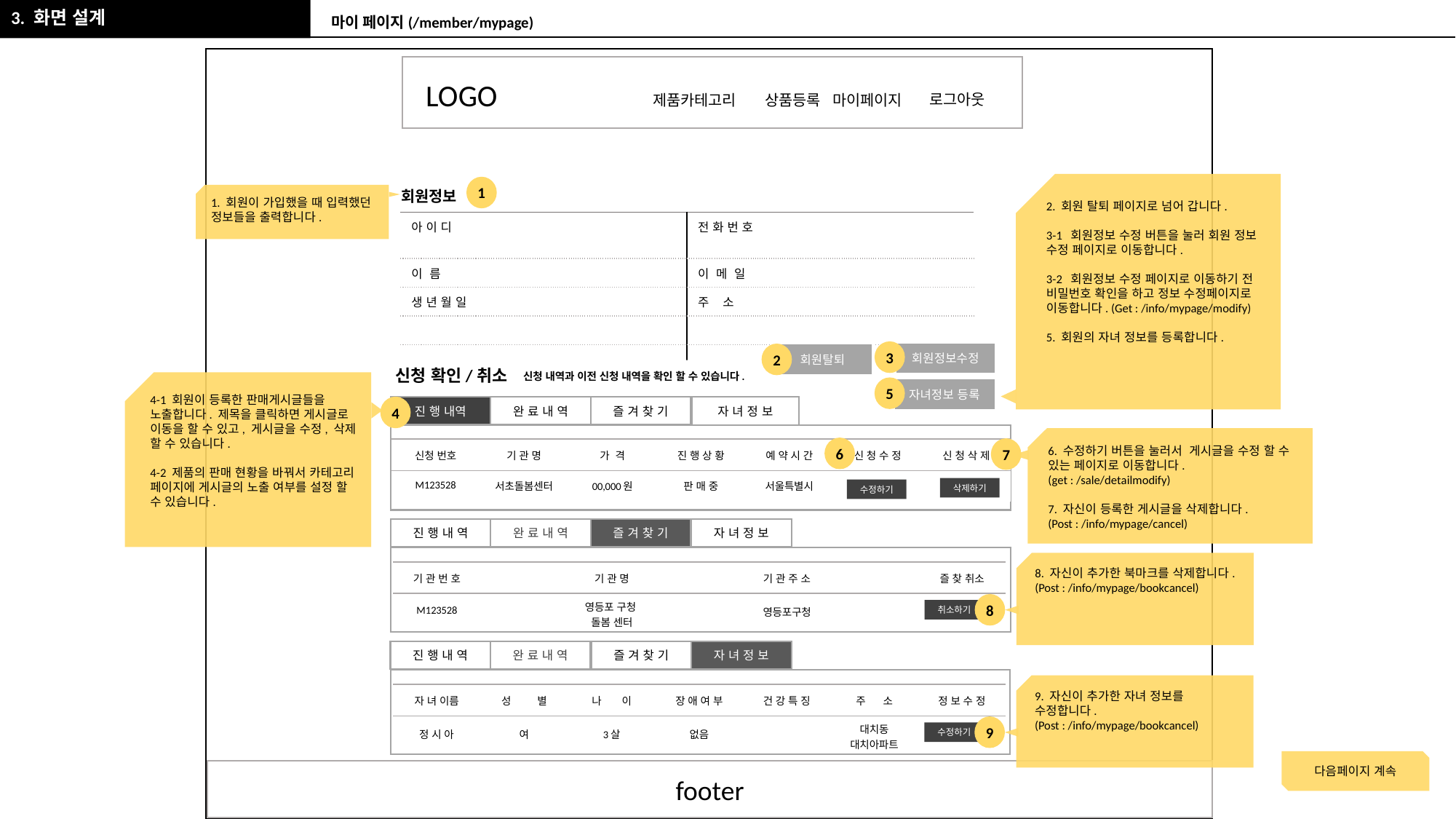

3. 화면 설계
마이 페이지(/member/mypage)

LOGO
로그아웃
마이페이지
제품카테고리
상품등록
2. 회원 탈퇴 페이지로 넘어 갑니다.

3-1  회원정보 수정 버튼을 눌러 회원 정보 수정 페이지로 이동합니다.

3-2  회원정보 수정 페이지로 이동하기 전 비밀번호 확인을 하고 정보 수정페이지로 이동합니다. (Get : /info/mypage/modify)

5. 회원의 자녀 정보를 등록합니다.

1
회원정보
1. 회원이 가입했을 때 입력했던 정보들을 출력합니다.

| 아 이 디 | 전 화 번 호 |
| --- | --- |
| 이 름 | 이 메 일 |
| 생 년 월 일 | 주 소 |
|  |  |
|  |  |

3
회원정보수정
회원탈퇴

2
신청 확인/취소
신청 내역과 이전 신청 내역을 확인 할 수 있습니다.
4-1 회원이 등록한 판매게시글들을 노출합니다. 제목을 클릭하면 게시글로 이동을 할 수 있고, 게시글을 수정, 삭제 할 수 있습니다.

4-2 제품의 판매 현황을 바꿔서 카테고리 페이지에 게시글의 노출 여부를 설정 할 수 있습니다.

5
자녀정보 등록

4
자 녀 정 보
진 행 내역
완 료 내 역
즐 겨 찾 기

6. 수정하기 버튼을 눌러서  게시글을 수정 할 수 있는 페이지로 이동합니다.
(get : /sale/detailmodify)

7. 자신이 등록한 게시글을 삭제합니다.
(Post : /info/mypage/cancel)

6

7
| 신청 번호 | 기 관 명 | 가 격 | 진 행 상 황 | 예 약 시 간 | 신 청 수 정 | 신 청 삭 제 |
| --- | --- | --- | --- | --- | --- | --- |
| M123528 | 서초돌봄센터 | 00,000원 | 판 매 중 | 서울특별시 |  |  |
삭제하기
수정하기
진 행 내 역
완 료 내 역
즐 겨 찾 기
자 녀 정 보

8. 자신이 추가한 북마크를 삭제합니다.
(Post : /info/mypage/bookcancel)

| 기 관 번 호 |  | 기 관 명 |  | 기 관 주 소 |  | 즐 찾 취소 |
| --- | --- | --- | --- | --- | --- | --- |
| M123528 |  | 영등포 구청 돌봄 센터 |  | 영등포구청 |  |  |

8
취소하기
진 행 내 역
완 료 내 역
자 녀 정 보
즐 겨 찾 기

9. 자신이 추가한 자녀 정보를 수정합니다.
(Post : /info/mypage/bookcancel)

| 자 녀 이름 | 성 별 | 나 이 | 장 애 여 부 | 건 강 특 징 | 주 소 | 정 보 수 정 |
| --- | --- | --- | --- | --- | --- | --- |
| 정 시 아 | 여 | 3살 | 없음 |  | 대치동 대치아파트 |  |

9
수정하기
다음페이지 계속
footer